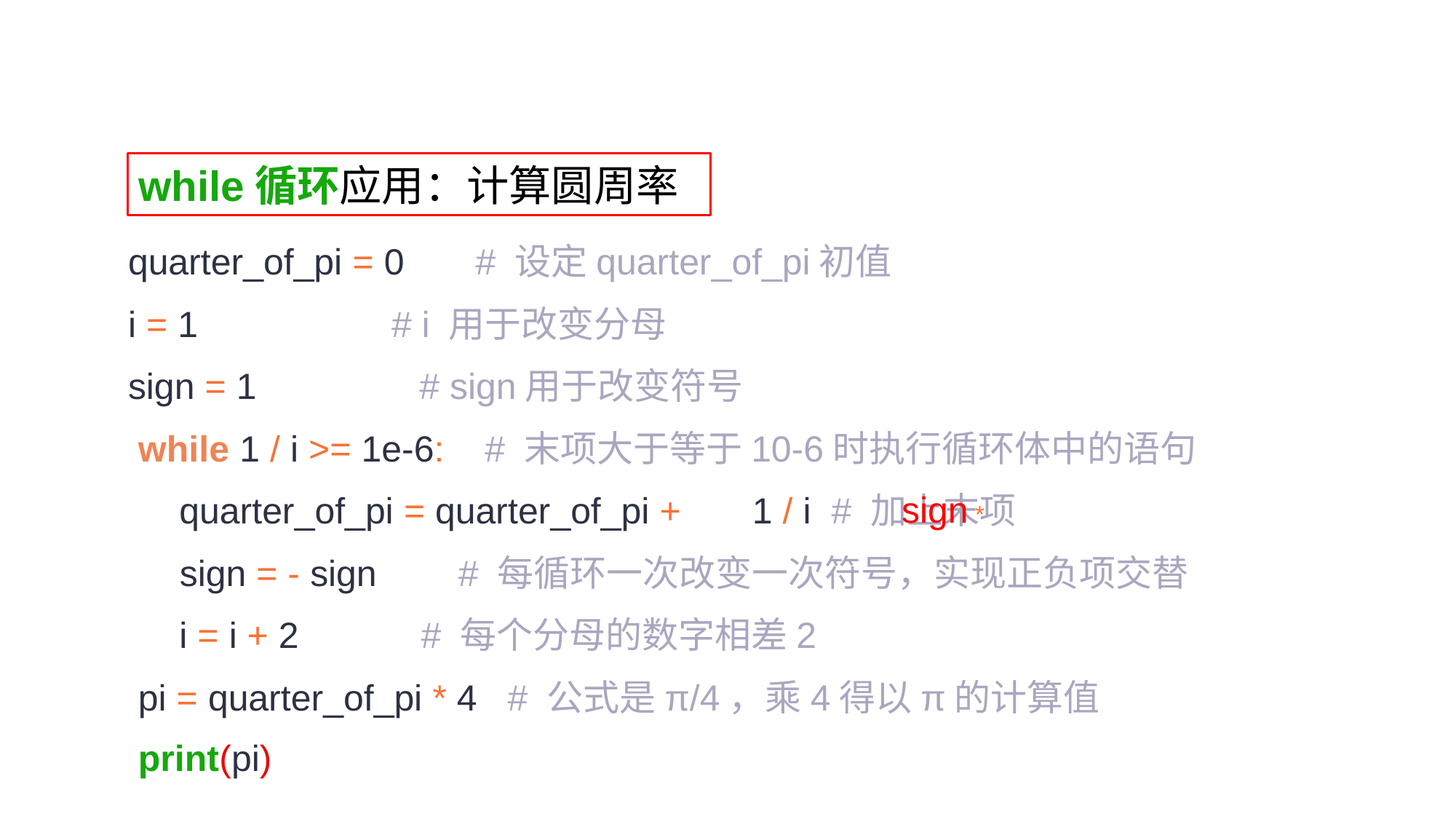

while循环应用：计算圆周率
quarter_of_pi = 0       # 设定quarter_of_pi初值
i = 1                   # i 用于改变分母
sign = 1                # sign用于改变符号
while 1 / i >= 1e-6:    # 末项大于等于10-6时执行循环体中的语句
sign *
    quarter_of_pi = quarter_of_pi +       1 / i  # 加上末项
    sign = - sign        # 每循环一次改变一次符号，实现正负项交替
    i = i + 2            # 每个分母的数字相差2
pi = quarter_of_pi * 4   # 公式是π/4，乘4得以π的计算值
print(pi)